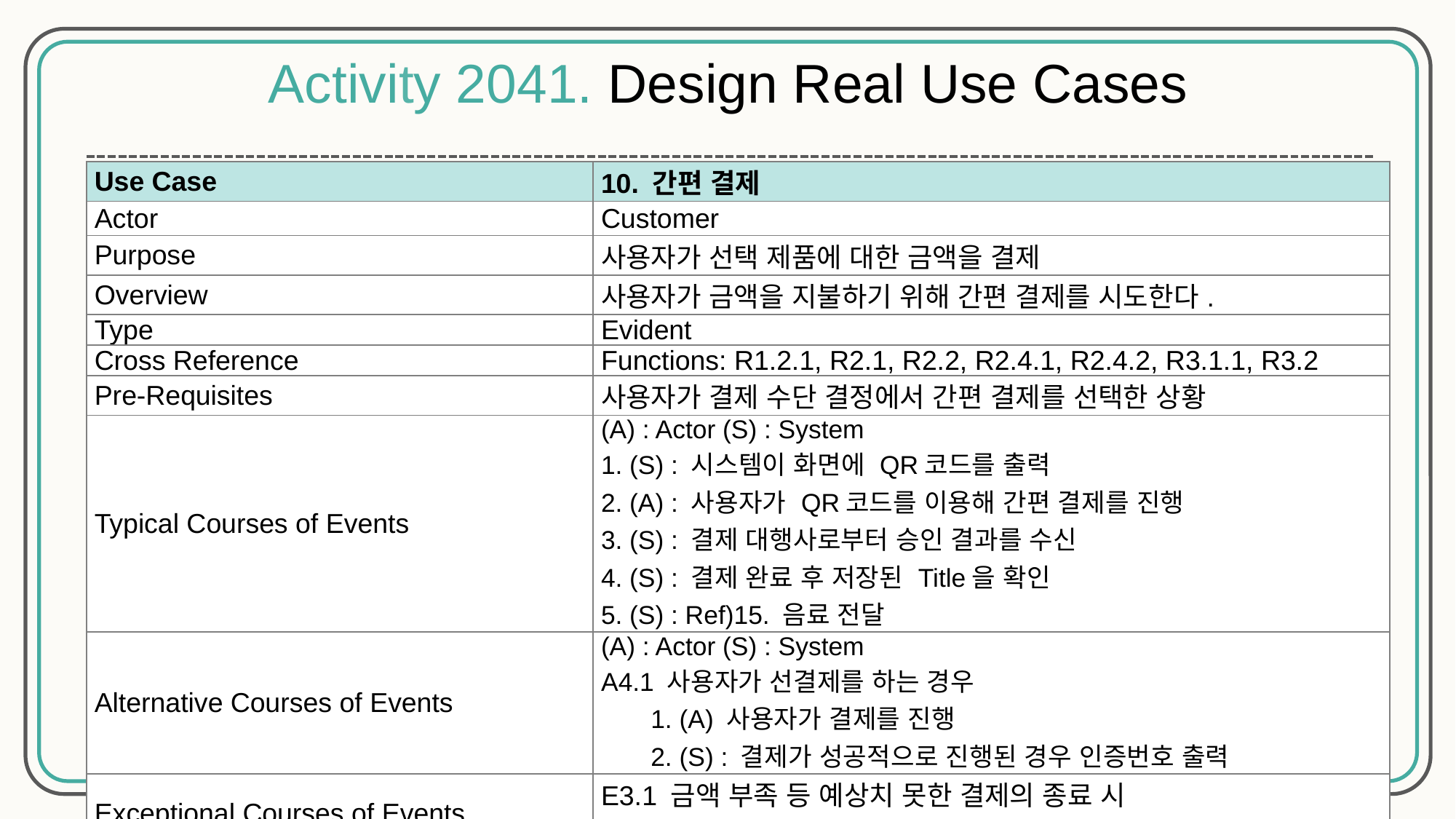

Activity 2041. Design Real Use Cases
| Use Case | 10. 간편 결제 |
| --- | --- |
| Actor | Customer |
| Purpose | 사용자가 선택 제품에 대한 금액을 결제 |
| Overview | 사용자가 금액을 지불하기 위해 간편 결제를 시도한다. |
| Type | Evident |
| Cross Reference | Functions: R1.2.1, R2.1, R2.2, R2.4.1, R2.4.2, R3.1.1, R3.2 |
| Pre-Requisites | 사용자가 결제 수단 결정에서 간편 결제를 선택한 상황 |
| Typical Courses of Events | (A) : Actor (S) : System 1. (S) : 시스템이 화면에 QR코드를 출력 2. (A) : 사용자가 QR코드를 이용해 간편 결제를 진행 3. (S) : 결제 대행사로부터 승인 결과를 수신 4. (S) : 결제 완료 후 저장된 Title을 확인 5. (S) : Ref)15. 음료 전달 |
| Alternative Courses of Events | (A) : Actor (S) : System A4.1 사용자가 선결제를 하는 경우        1. (A) 사용자가 결제를 진행        2. (S) : 결제가 성공적으로 진행된 경우 인증번호 출력 |
| Exceptional Courses of Events | E3.1 금액 부족 등 예상치 못한 결제의 종료 시          1. 오류 메시지를 출력한 후 메인 화면으로 복귀 |

12